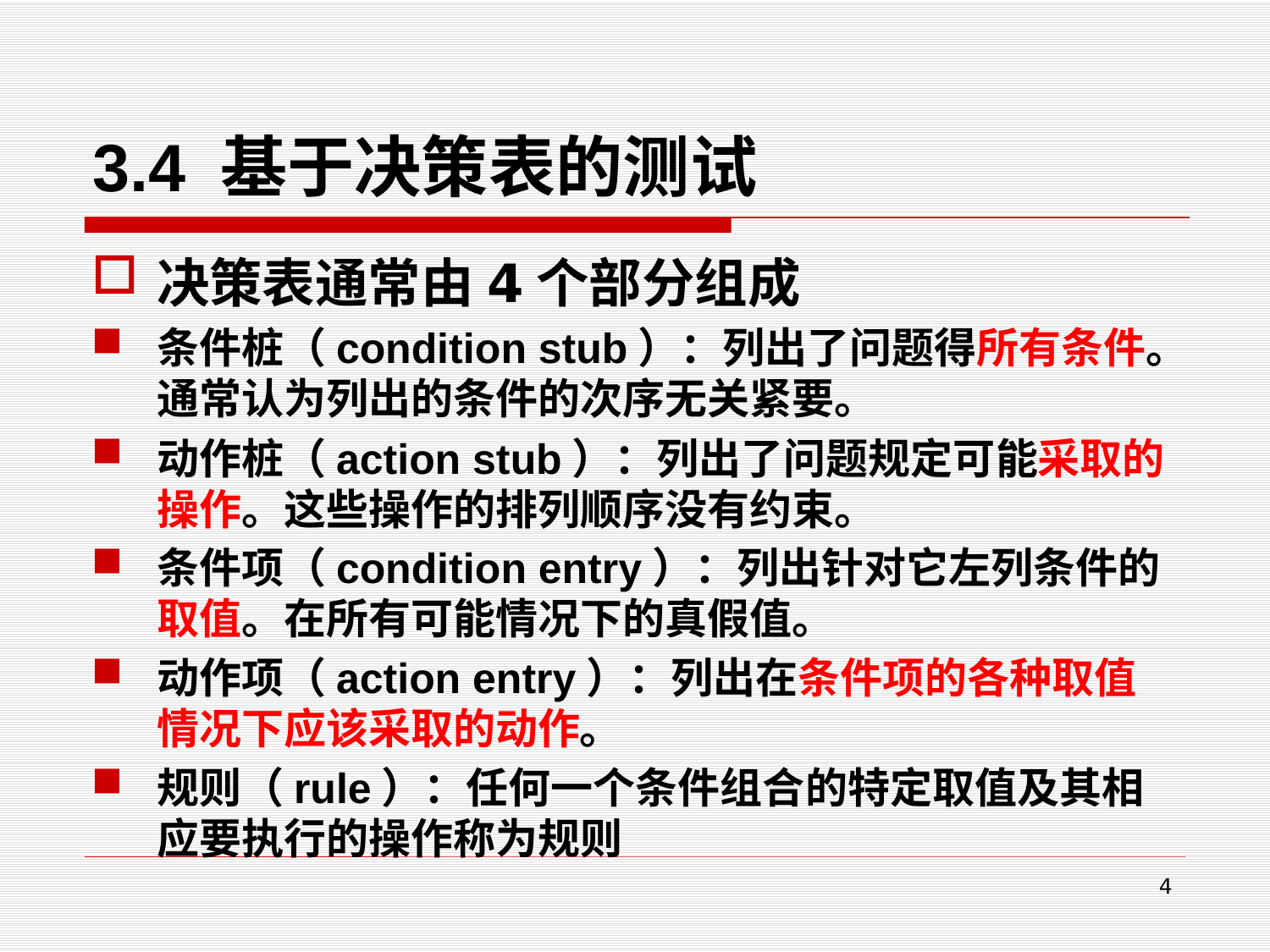

# 3.4 基于决策表的测试
决策表通常由4个部分组成
条件桩（condition stub）：列出了问题得所有条件。通常认为列出的条件的次序无关紧要。
动作桩（action stub）：列出了问题规定可能采取的操作。这些操作的排列顺序没有约束。
条件项（condition entry）：列出针对它左列条件的取值。在所有可能情况下的真假值。
动作项（action entry）：列出在条件项的各种取值情况下应该采取的动作。
规则（rule）：任何一个条件组合的特定取值及其相应要执行的操作称为规则
4